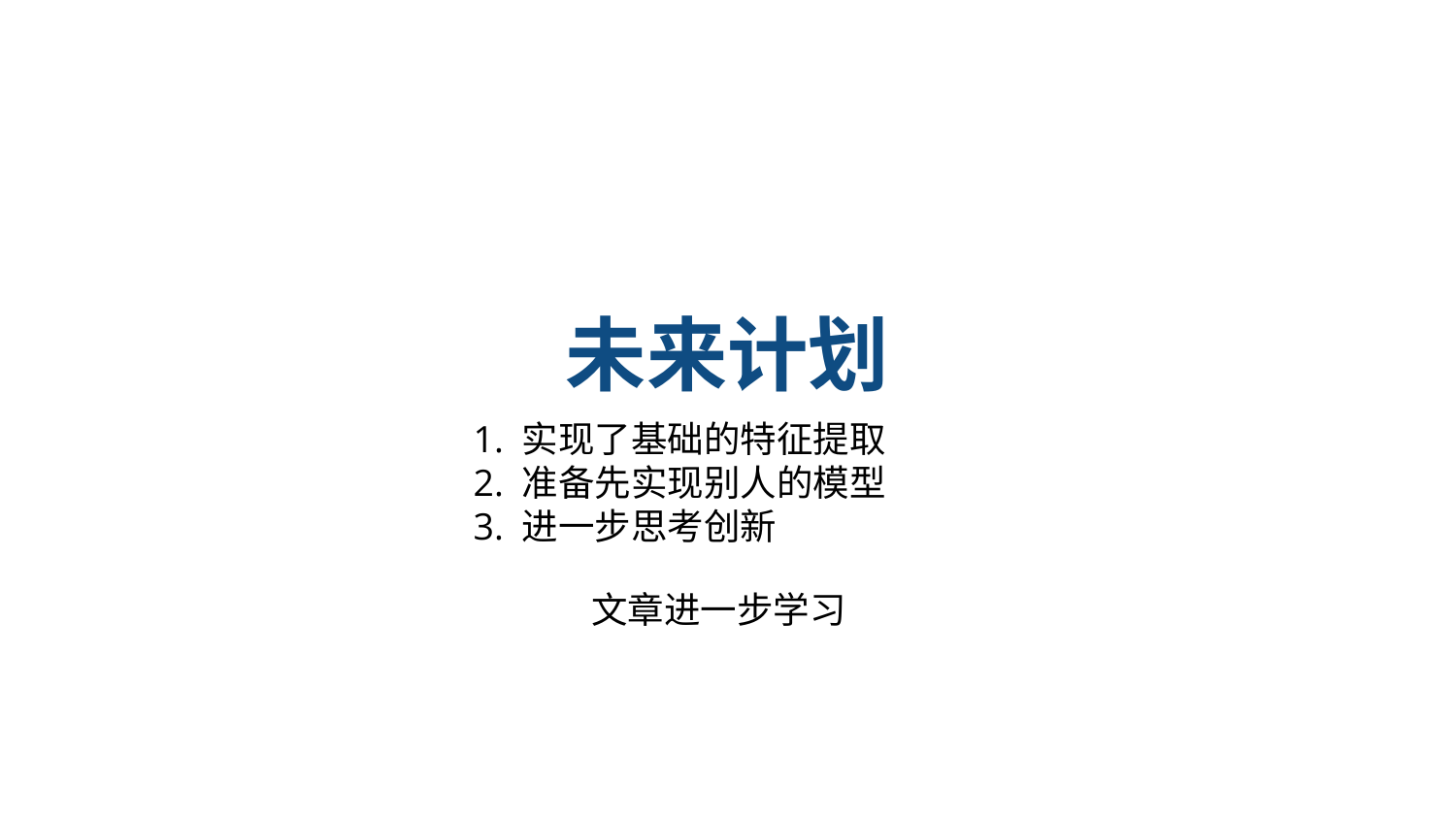

未来计划
1. 实现了基础的特征提取
2. 准备先实现别人的模型
3. 进一步思考创新
文章进一步学习